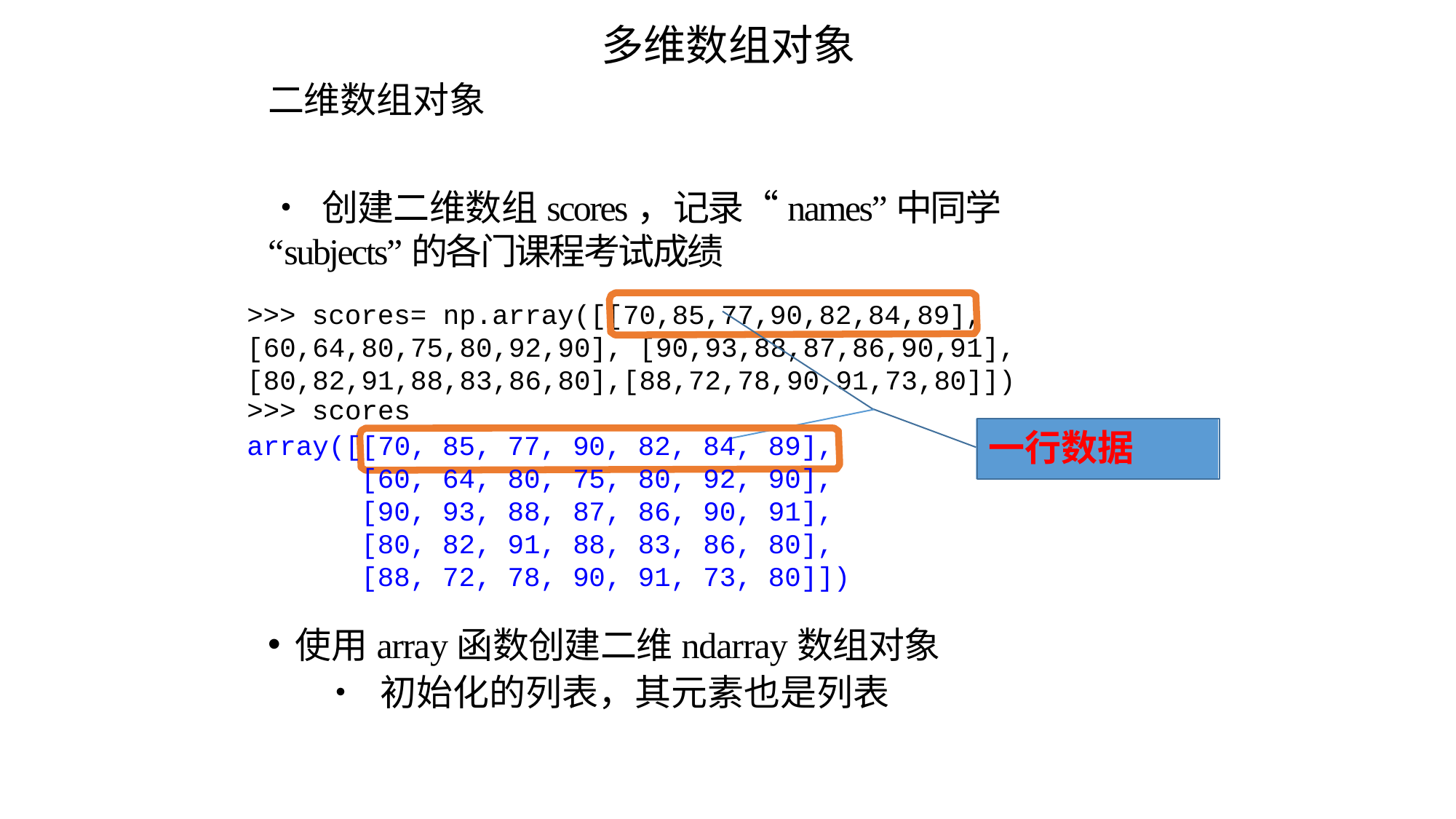

多维数组对象
# 二维数组对象
• 创建二维数组scores，记录“names”中同学
“subjects”的各门课程考试成绩

>>> scores= np.array([[70,85,77,90,82,84,89],
[60,64,80,75,80,92,90], [90,93,88,87,86,90,91],
[80,82,91,88,83,86,80],[88,72,78,90,91,73,80]])

一行数据

| >>> scores |  |  |  |  |  |  |
| --- | --- | --- | --- | --- | --- | --- |
| array([[70, | 85, | 77, | 90, | 82, | 84, | 89], |
| [60, | 64, | 80, | 75, | 80, | 92, | 90], |
| [90, | 93, | 88, | 87, | 86, | 90, | 91], |
| [80, | 82, | 91, | 88, | 83, | 86, | 80], |
| [88, | 72, | 78, | 90, | 91, | 73, | 80]]) |

使用array函数创建二维ndarray数组对象
• 初始化的列表，其元素也是列表